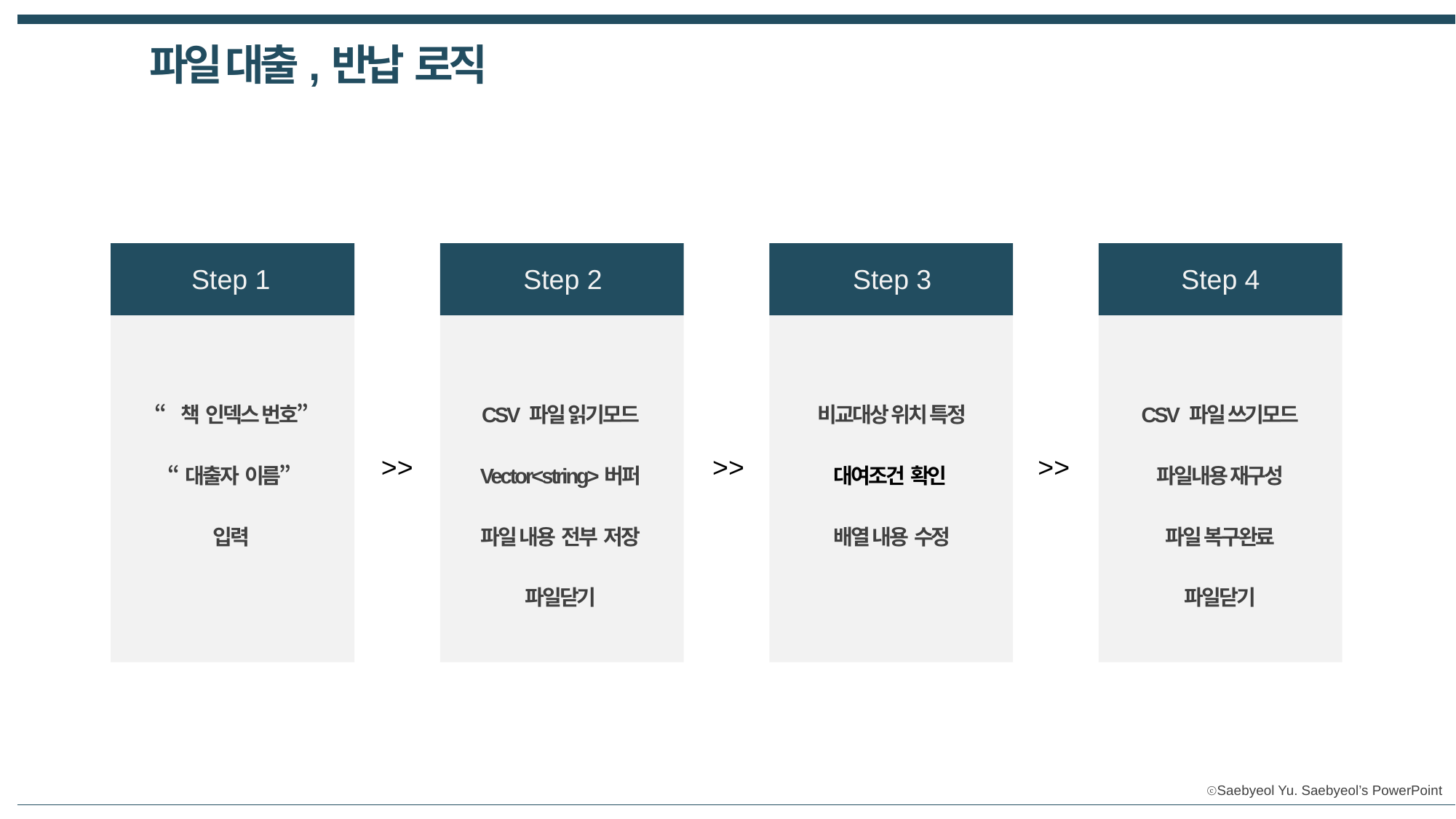

파일 대출,반납  로직

Step 1
Step 2
Step 3
Step 4
“책  인덱스 번호”

“대출자  이름”

입력
CSV 파일 읽기모드

Vector<string>버퍼

파일 내용  전부  저장

파일닫기
비교대상 위치 특정

대여조건  확인

배열 내용  수정
CSV 파일 쓰기모드

파일내용 재구성

파일 복구완료

파일닫기
>>
>>
>>